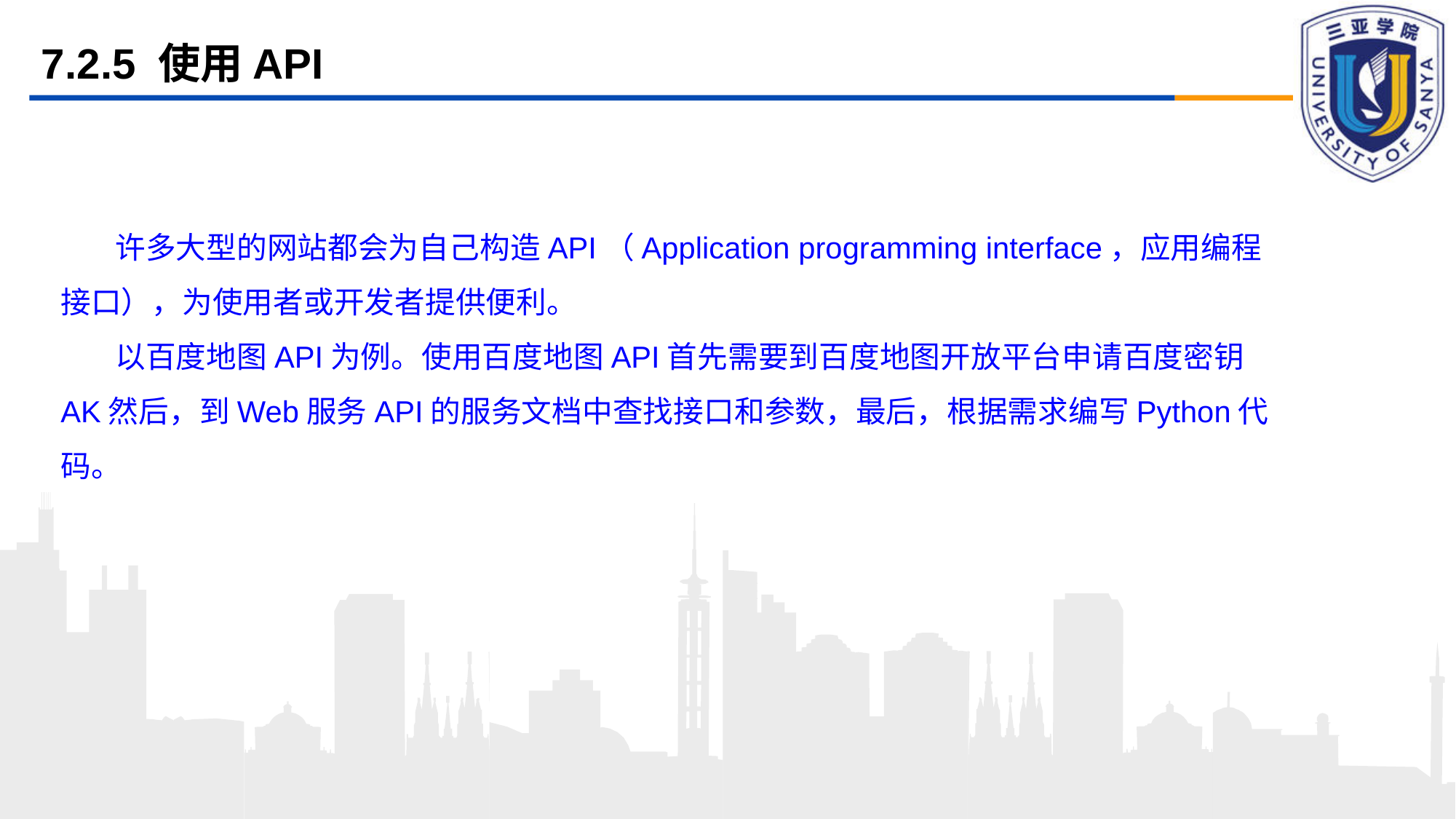

# 7.2.5 使用API
许多大型的网站都会为自己构造API（Application programming interface，应用编程接口），为使用者或开发者提供便利。
以百度地图API为例。使用百度地图API首先需要到百度地图开放平台申请百度密钥AK然后，到Web服务API的服务文档中查找接口和参数，最后，根据需求编写Python代码。